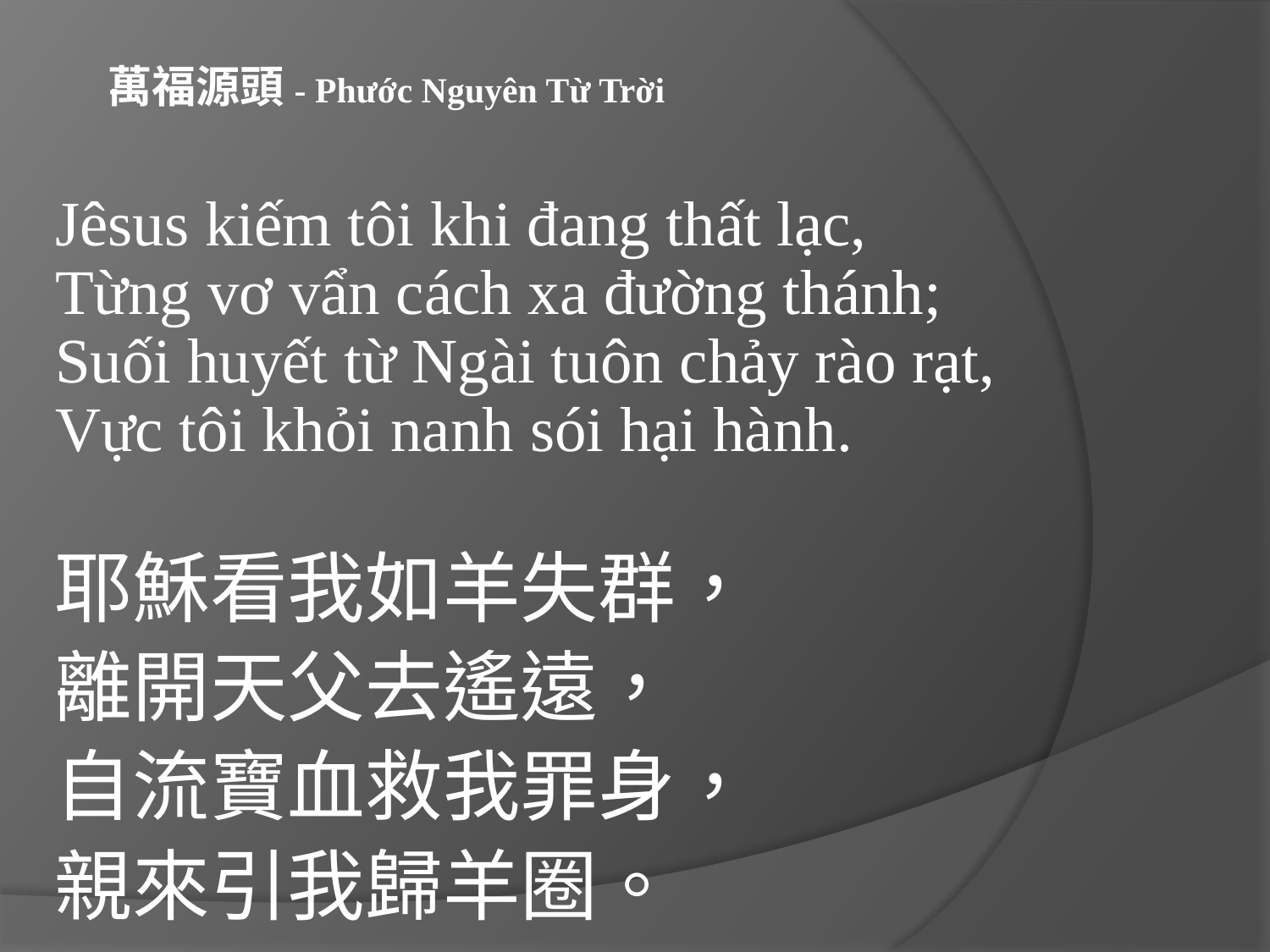

萬福源頭- Phước Nguyên Từ Trời
Jêsus kiếm tôi khi đang thất lạc, 
Từng vơ vẩn cách xa đường thánh; 
Suối huyết từ Ngài tuôn chảy rào rạt, 
Vực tôi khỏi nanh sói hại hành.
耶穌看我如羊失群，
離開天父去遙遠，
自流寶血救我罪身，
親來引我歸羊圈。